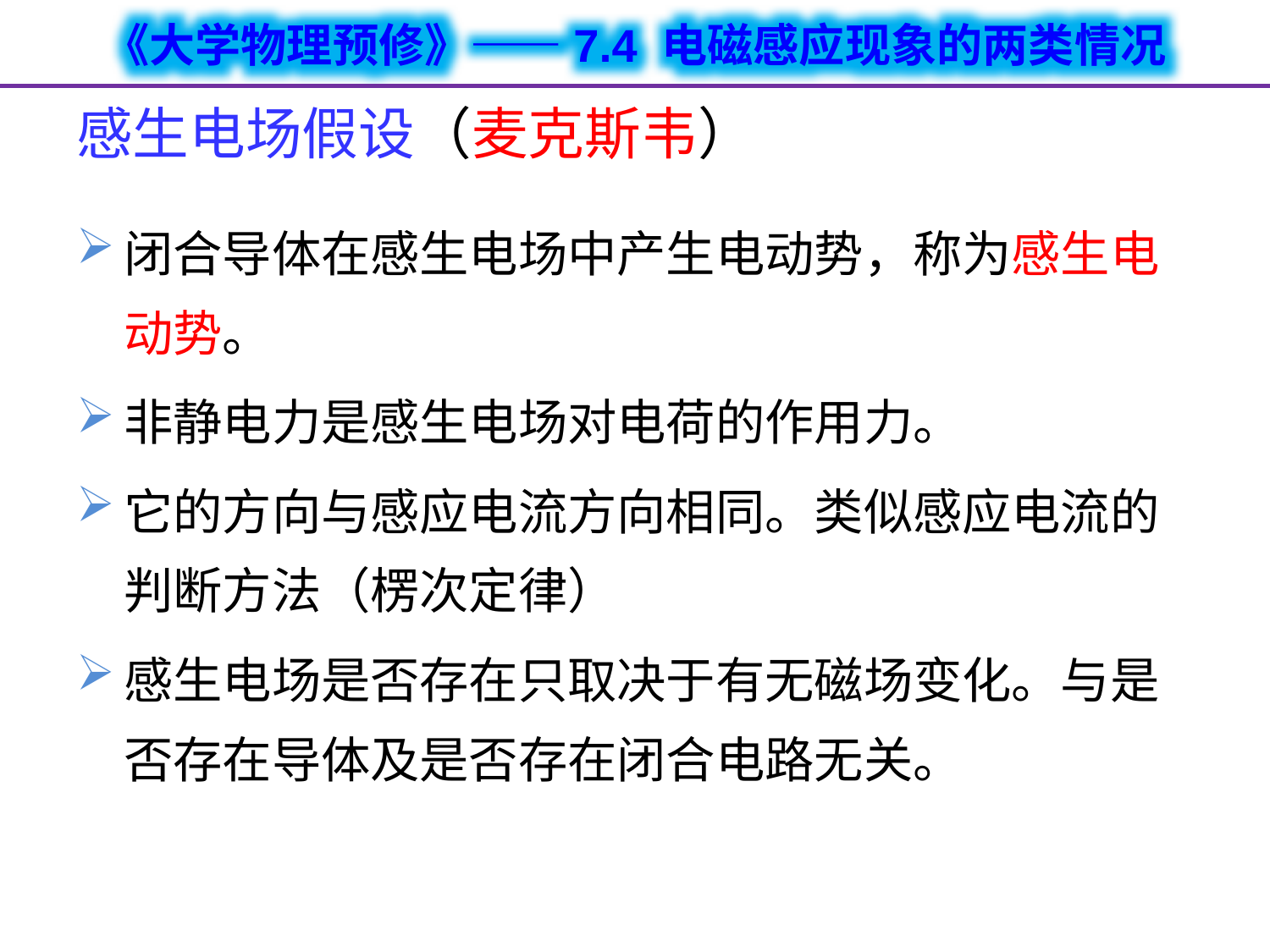

# 感生电场假设（麦克斯韦）
闭合导体在感生电场中产生电动势，称为感生电动势。
非静电力是感生电场对电荷的作用力。
它的方向与感应电流方向相同。类似感应电流的判断方法（楞次定律）
感生电场是否存在只取决于有无磁场变化。与是否存在导体及是否存在闭合电路无关。